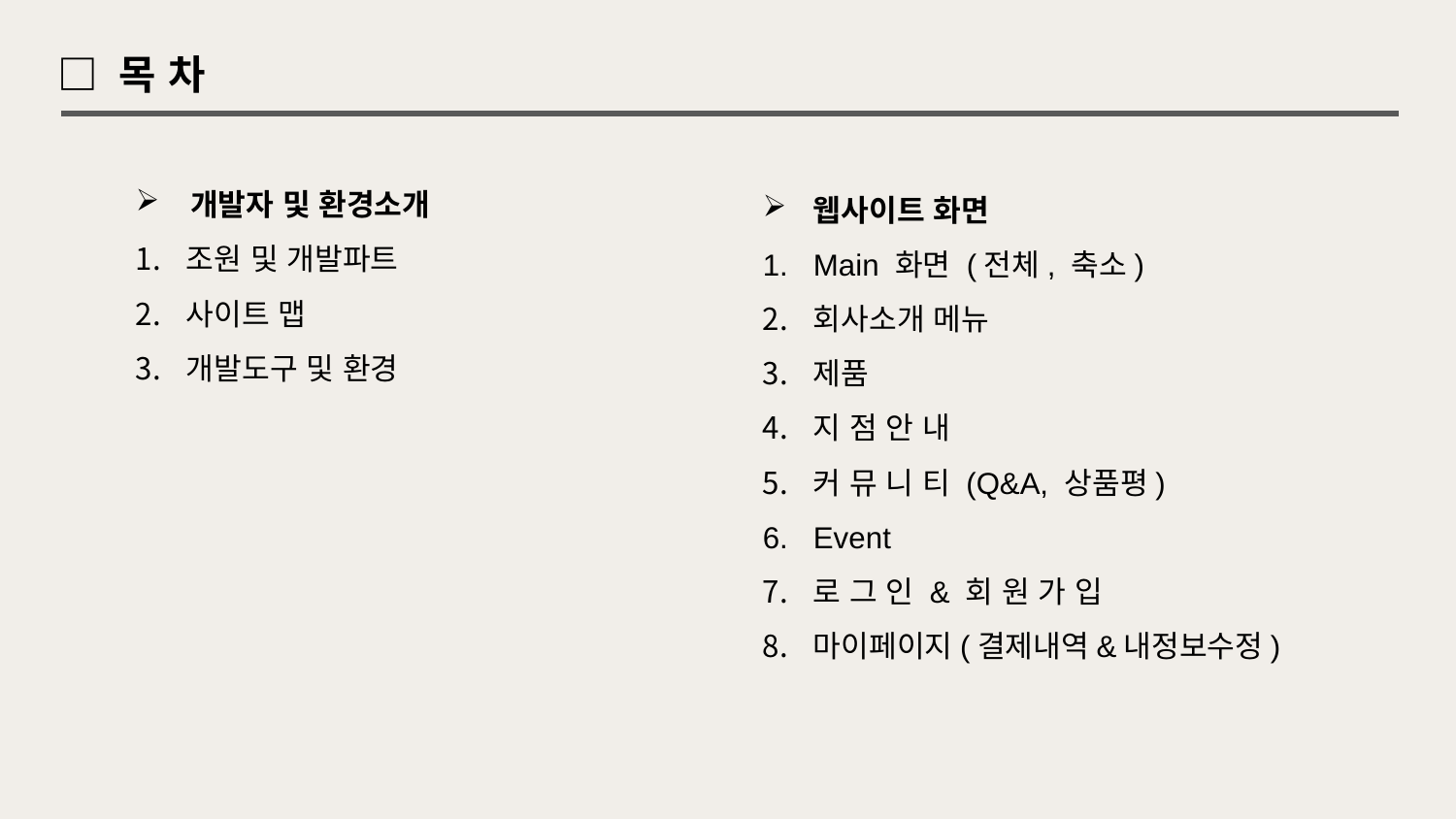

□ 목 차
개발자 및 환경소개
조원 및 개발파트
사이트 맵
개발도구 및 환경

웹사이트 화면
Main 화면 (전체, 축소)
회사소개 메뉴
제품
지 점 안 내
커 뮤 니 티 (Q&A, 상품평)
Event
로 그 인 & 회 원 가 입
마이페이지(결제내역&내정보수정)